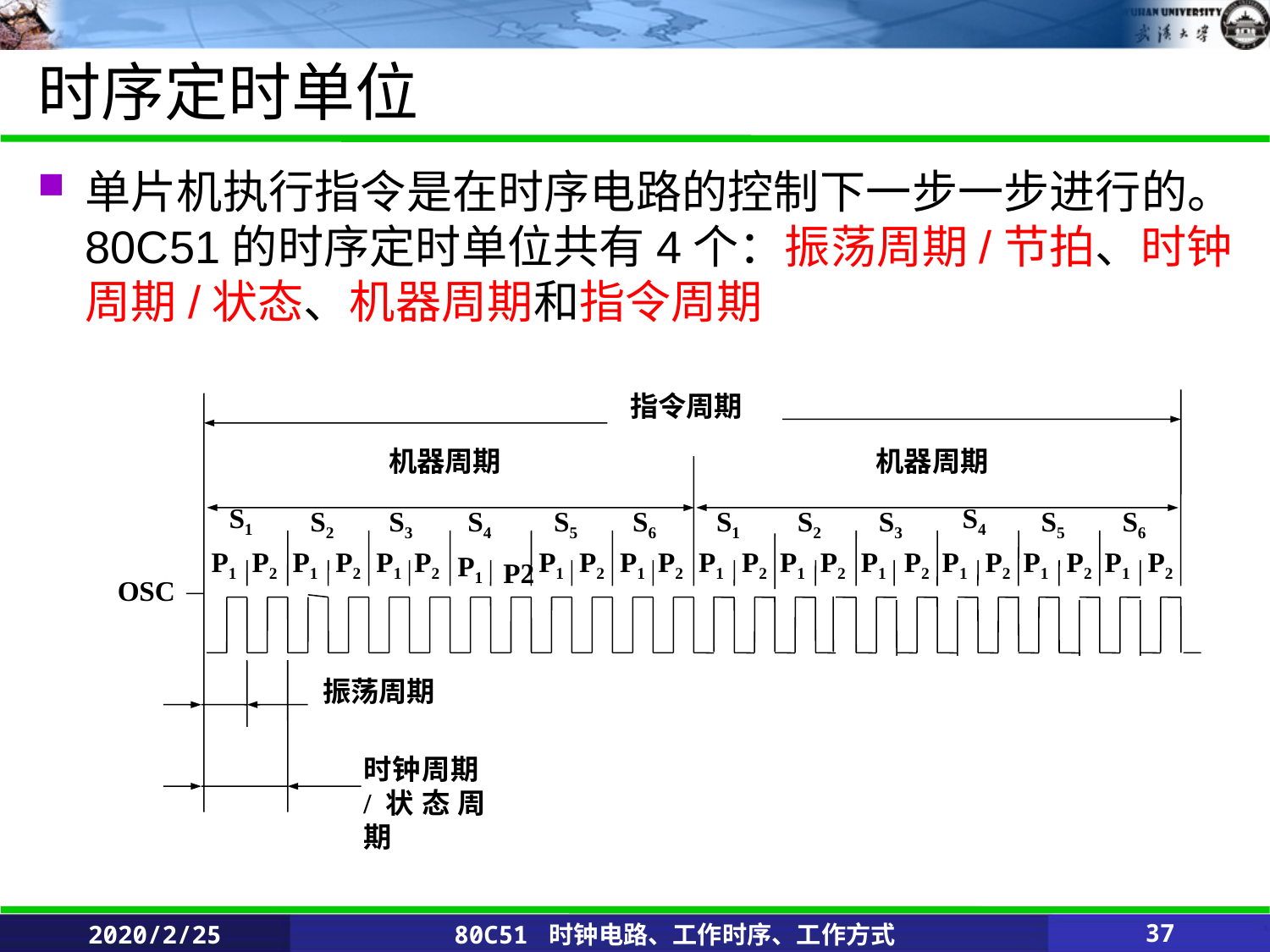

# 时序定时单位
单片机执行指令是在时序电路的控制下一步一步进行的。80C51的时序定时单位共有4个：振荡周期/节拍、时钟周期/状态、机器周期和指令周期
指令周期

机器周期
机器周期

S1
S4

S2

S3

S4

S5

S6

S1

S2

S3

S5

S6

P1
P2

P1

P2

P1

P2

P1

P2

P1

P2

P1

P2

P1

P2

P1

P2

P1

P2

P1

P2

P1

P2

P1

P2

OSC

振荡周期

时钟周期/状态周期

2020/2/25
80C51 时钟电路、工作时序、工作方式
37